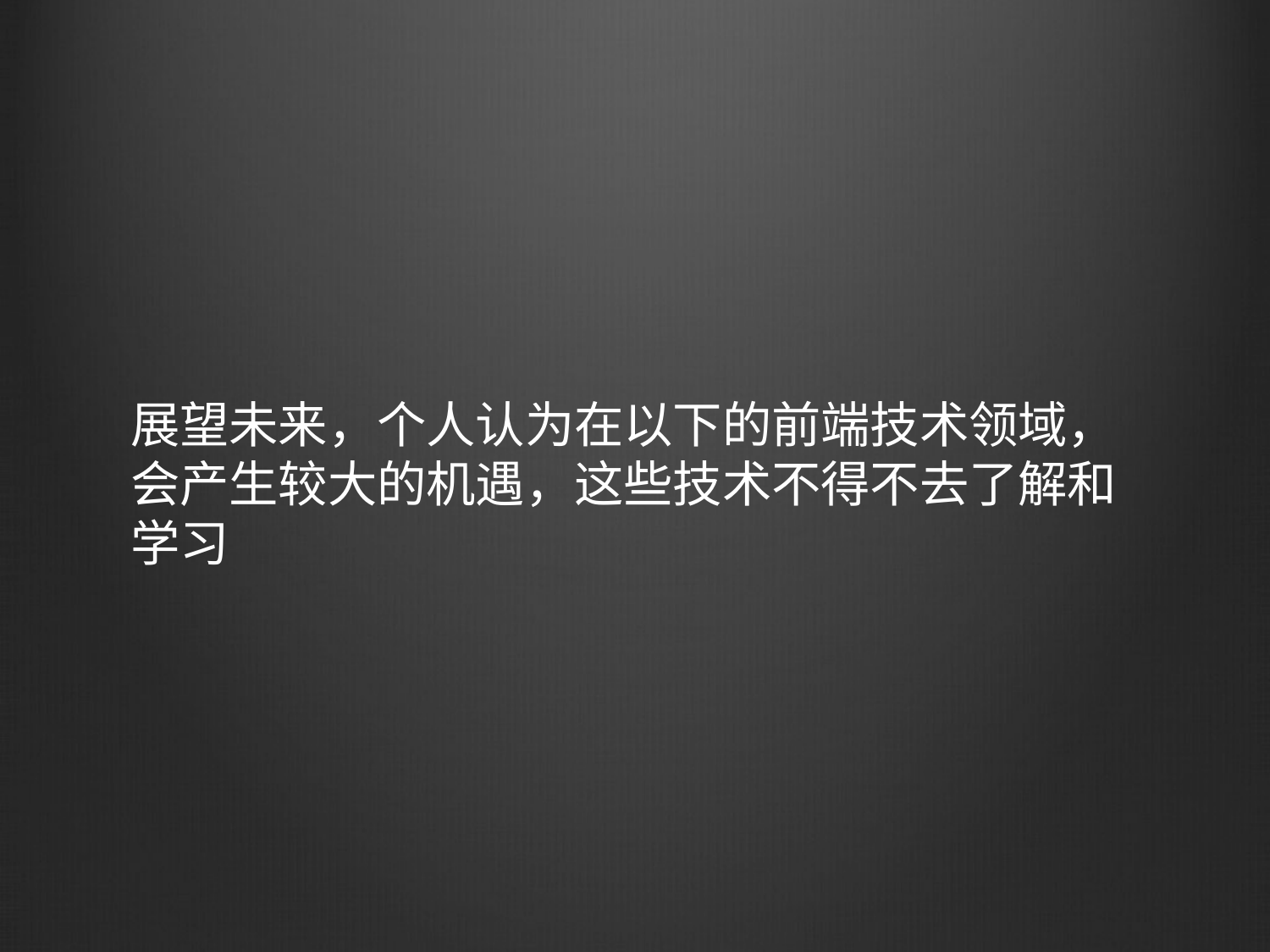

展望未来，个人认为在以下的前端技术领域，会产生较大的机遇，这些技术不得不去了解和学习